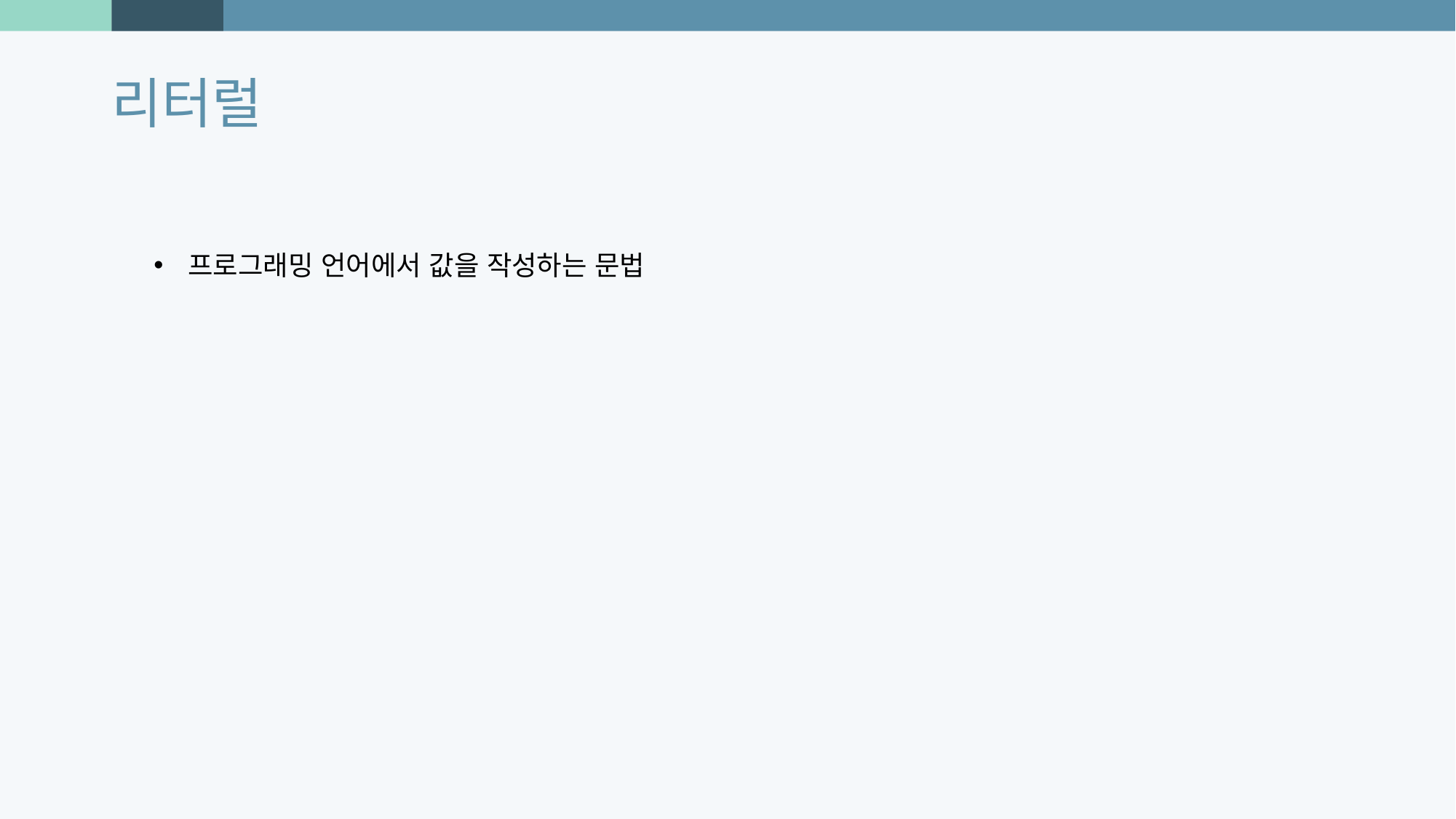

리터럴
프로그래밍 언어에서 값을 작성하는 문법
Photo by Joel Filipe on Unsplash